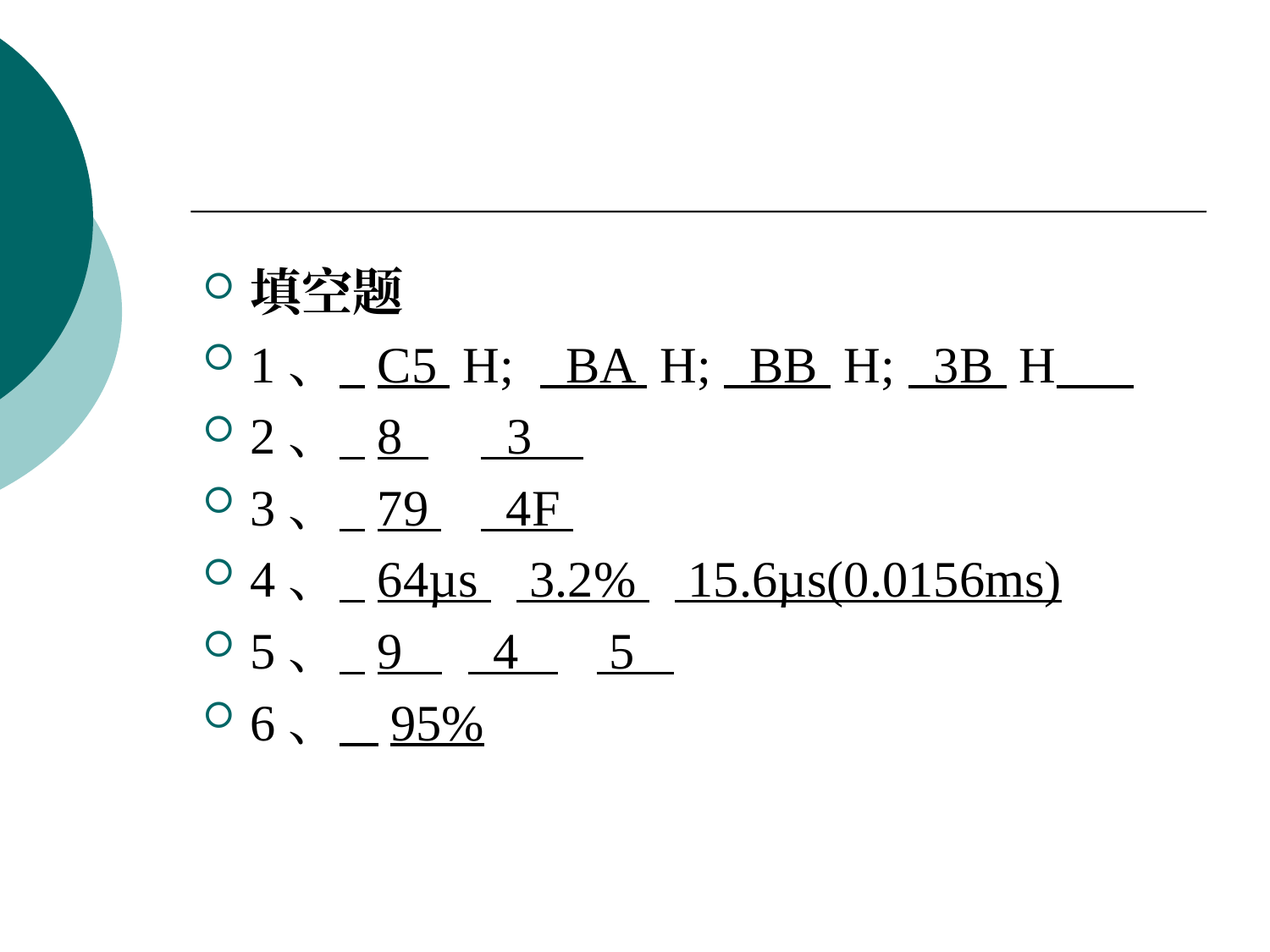

填空题
1、  C5  H;    BA  H;   BB  H;   3B  H
2、  8        3
3、  79      4F
4、  64µs    3.2%    15.6µs(0.0156ms)
5、  9       4       5
6、   95%